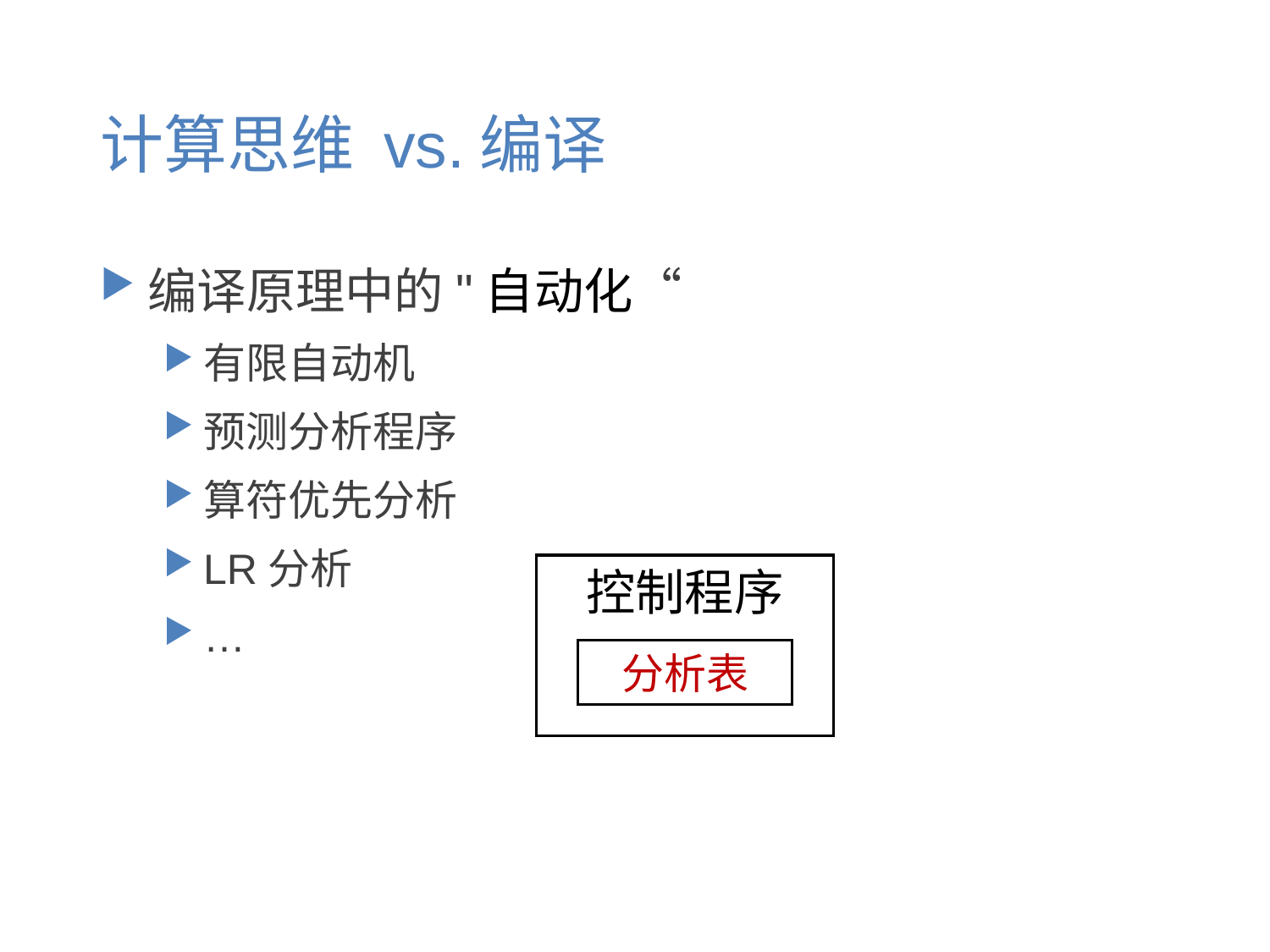

# 计算思维 vs.编译
编译原理中的"自动化“
有限自动机
预测分析程序
算符优先分析
LR分析
…
控制程序
分析表